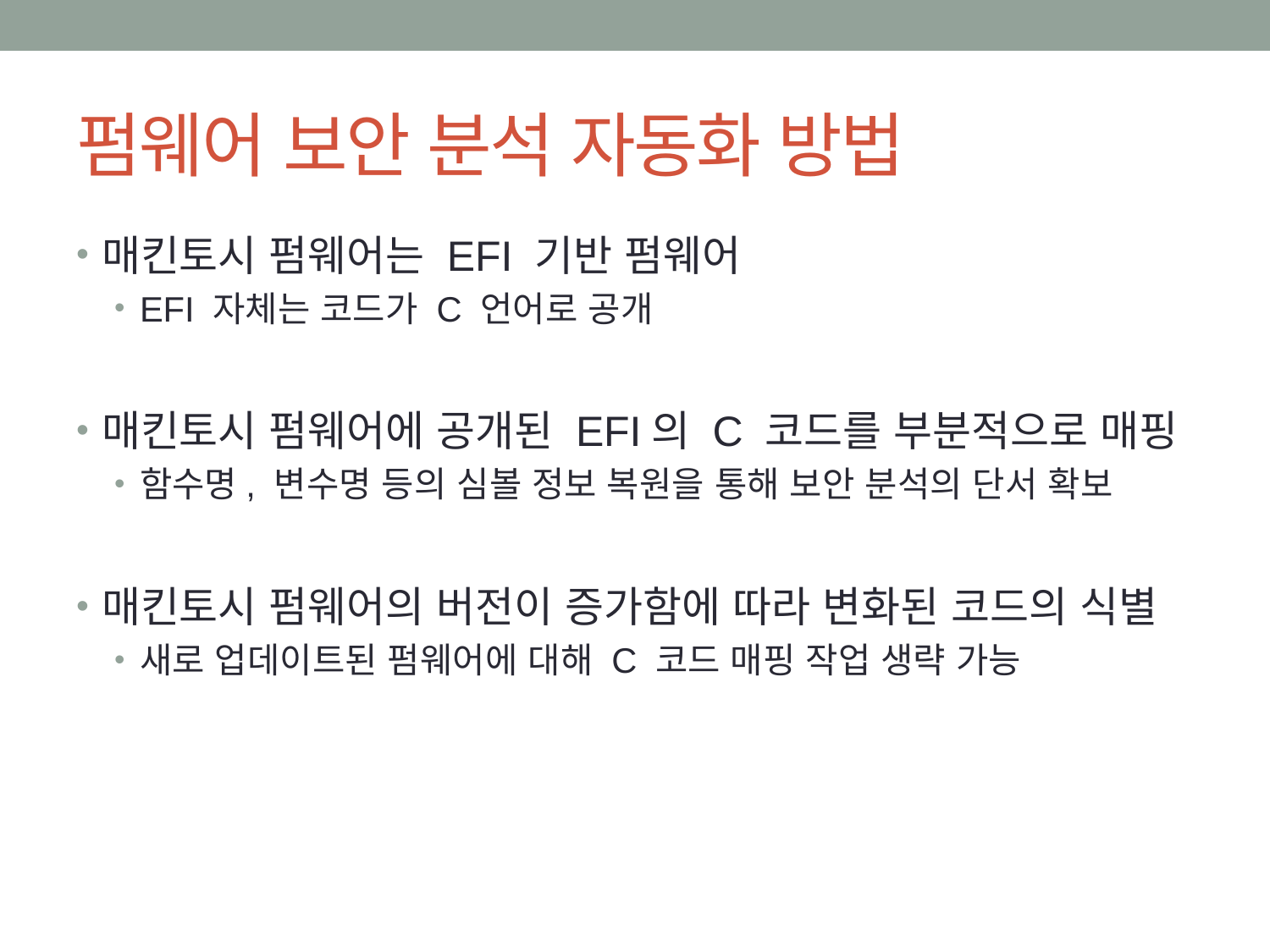

# 펌웨어 보안 분석 자동화 방법
매킨토시 펌웨어는 EFI 기반 펌웨어
EFI 자체는 코드가 C 언어로 공개

매킨토시 펌웨어에 공개된 EFI의 C 코드를 부분적으로 매핑
함수명, 변수명 등의 심볼 정보 복원을 통해 보안 분석의 단서 확보

매킨토시 펌웨어의 버전이 증가함에 따라 변화된 코드의 식별
새로 업데이트된 펌웨어에 대해 C 코드 매핑 작업 생략 가능